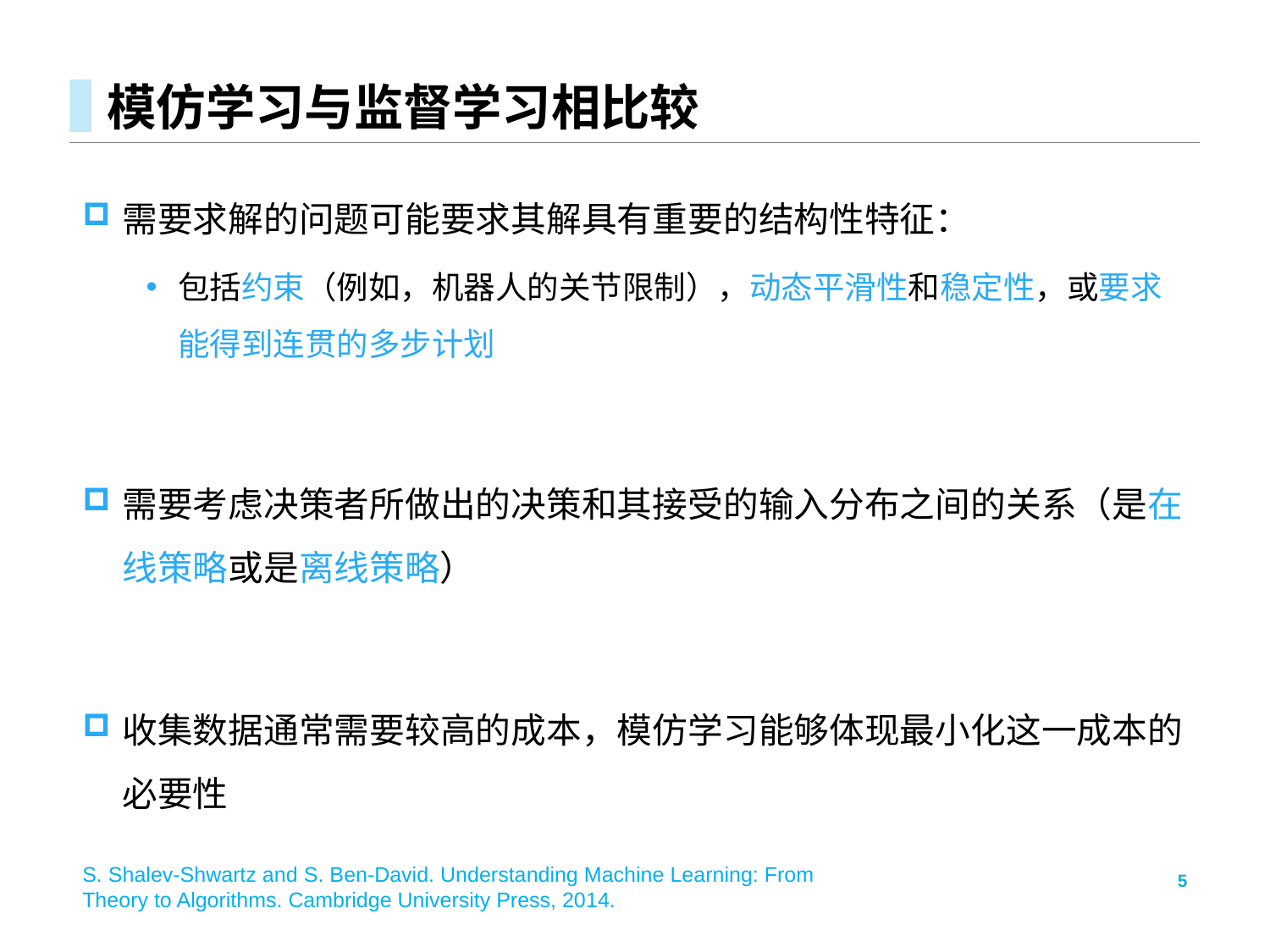

# 模仿学习与监督学习相比较
需要求解的问题可能要求其解具有重要的结构性特征：
包括约束（例如，机器人的关节限制），动态平滑性和稳定性，或要求能得到连贯的多步计划

需要考虑决策者所做出的决策和其接受的输入分布之间的关系（是在线策略或是离线策略）

收集数据通常需要较高的成本，模仿学习能够体现最小化这一成本的必要性

S. Shalev-Shwartz and S. Ben-David. Understanding Machine Learning: From
Theory to Algorithms. Cambridge University Press, 2014.
5